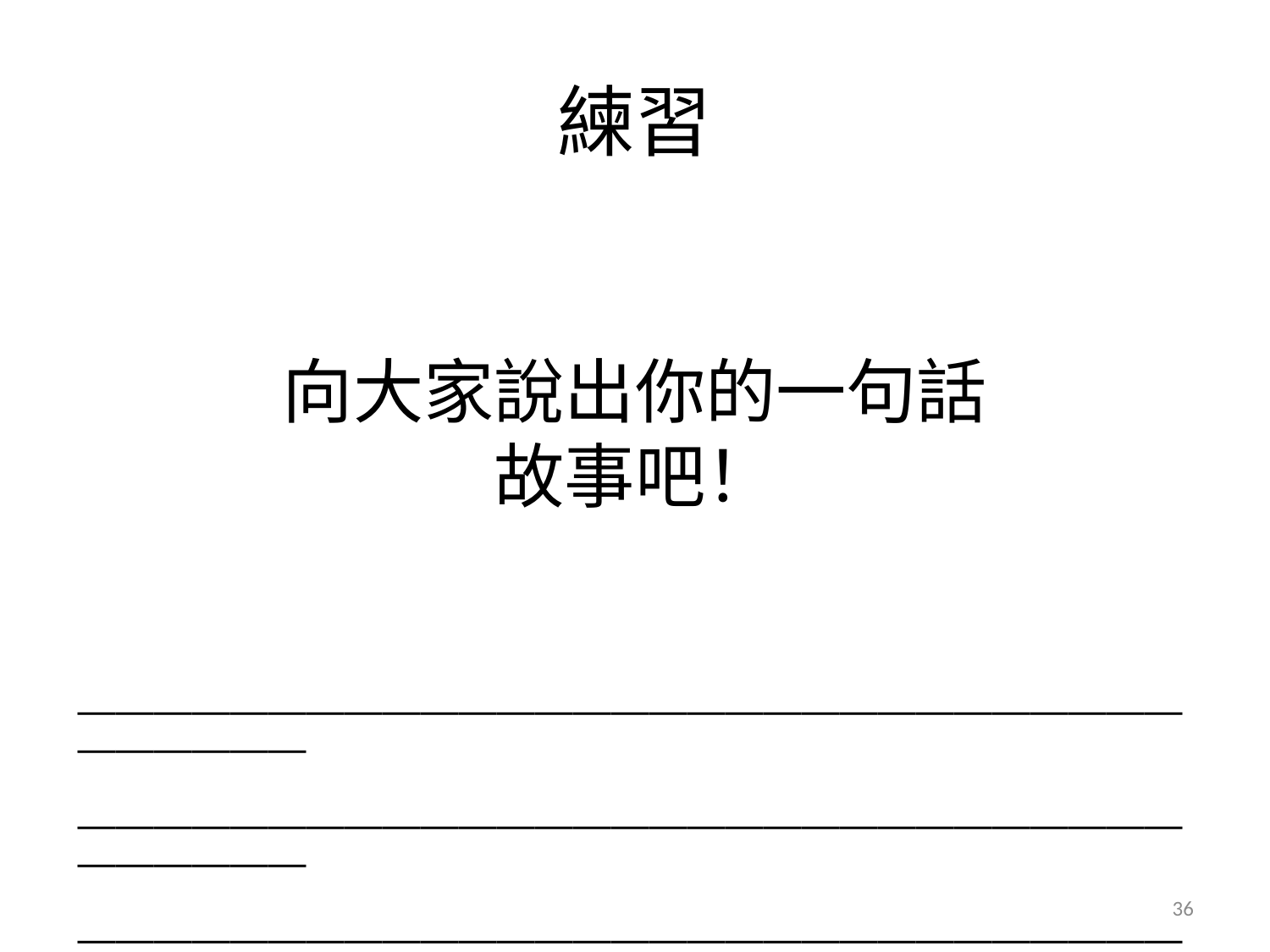

# 練習
向大家說出你的一句話故事吧！

______________________________________________________________________

______________________________________________________________________

______________________________________________________________________
36